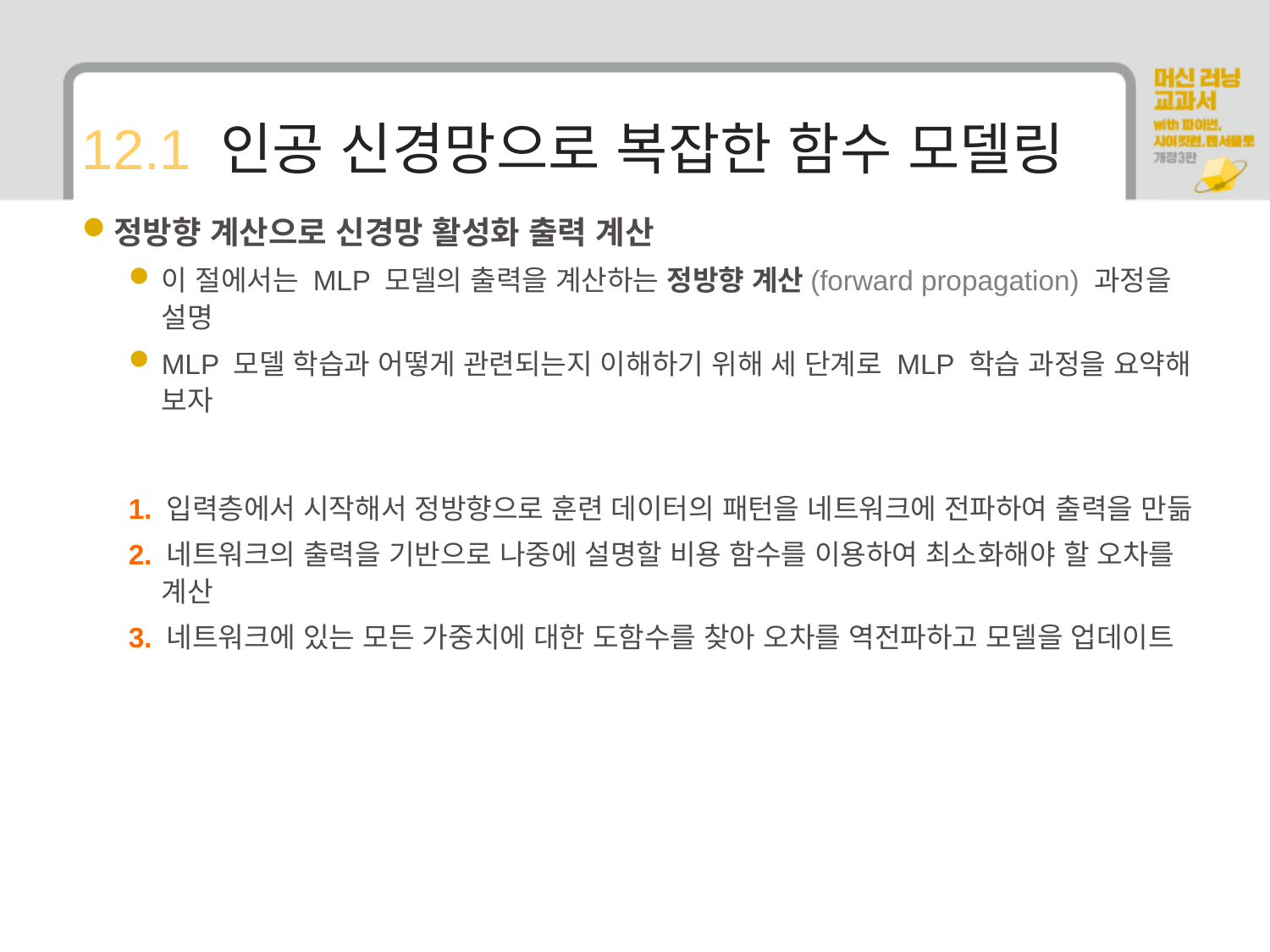

# 12.1 인공 신경망으로 복잡한 함수 모델링
정방향 계산으로 신경망 활성화 출력 계산
이 절에서는 MLP 모델의 출력을 계산하는 정방향 계산(forward propagation) 과정을 설명
MLP 모델 학습과 어떻게 관련되는지 이해하기 위해 세 단계로 MLP 학습 과정을 요약해 보자

1. 입력층에서 시작해서 정방향으로 훈련 데이터의 패턴을 네트워크에 전파하여 출력을 만듦
2. 네트워크의 출력을 기반으로 나중에 설명할 비용 함수를 이용하여 최소화해야 할 오차를 계산
3. 네트워크에 있는 모든 가중치에 대한 도함수를 찾아 오차를 역전파하고 모델을 업데이트